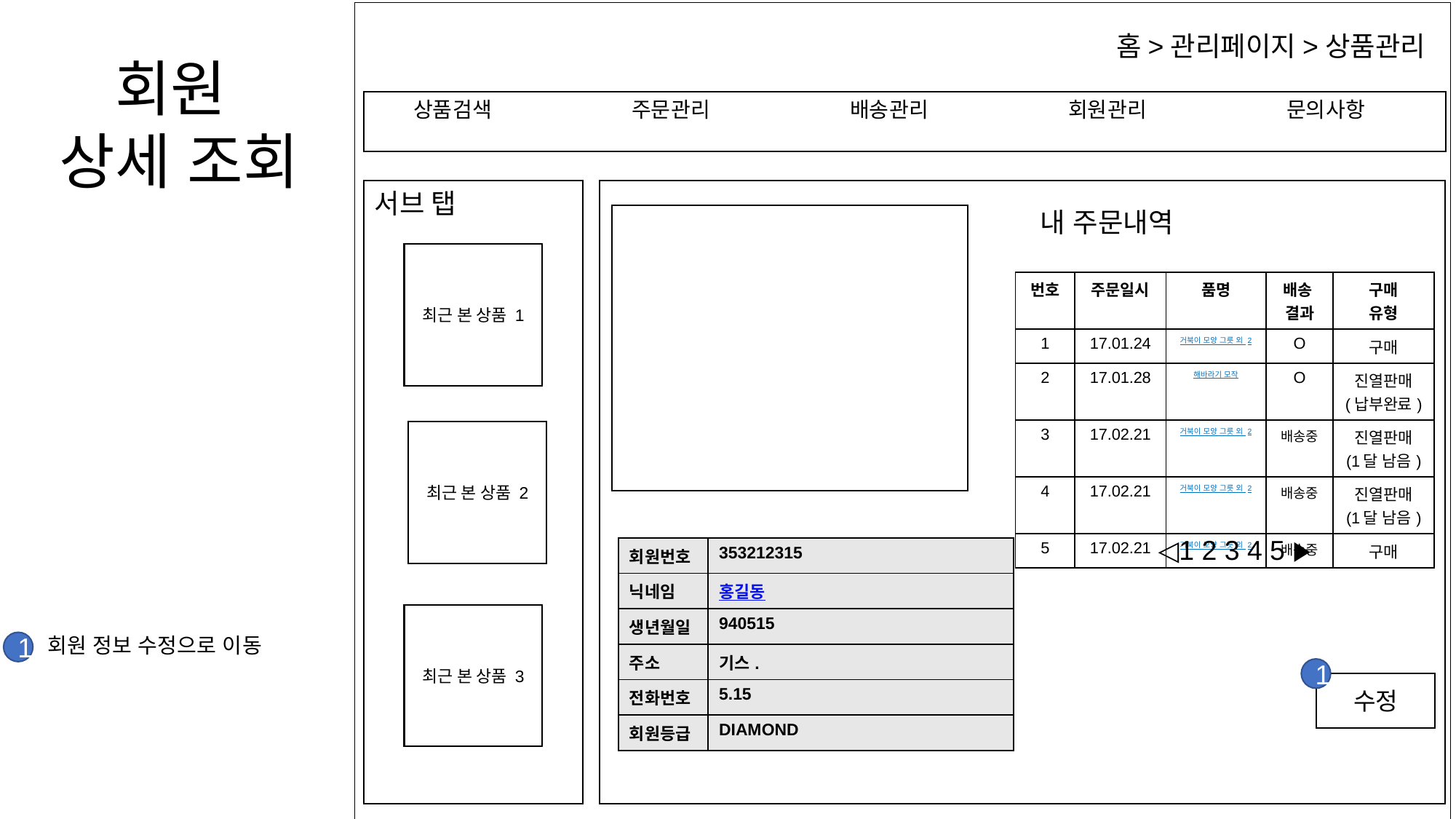

홈>관리페이지>상품관리
회원
상세 조회
상품검색		주문관리		배송관리		회원관리		문의사항

서브 탭
내 주문내역

최근 본 상품 1
| 번호 | 주문일시 | 품명 | 배송 결과 | 구매 유형 |
| --- | --- | --- | --- | --- |
| 1 | 17.01.24 | 거북이 모양 그릇 외 2 | O | 구매 |
| 2 | 17.01.28 | 해바라기 모작 | O | 진열판매 (납부완료) |
| 3 | 17.02.21 | 거북이 모양 그릇 외 2 | 배송중 | 진열판매 (1달 남음) |
| 4 | 17.02.21 | 거북이 모양 그릇 외 2 | 배송중 | 진열판매 (1달 남음) |
| 5 | 17.02.21 | 거북이 모양 그릇 외 2 | 배송중 | 구매 |
최근 본 상품 2
◁1 2 3 4 5 ▶
| 회원번호 | 353212315 |
| --- | --- |
| 닉네임 | 홍길동 |
| 생년월일 | 940515 |
| 주소 | 기스. |
| 전화번호 | 5.15 |
| 회원등급 | DIAMOND |
최근 본 상품 3
회원 정보 수정으로 이동
1
1
수정